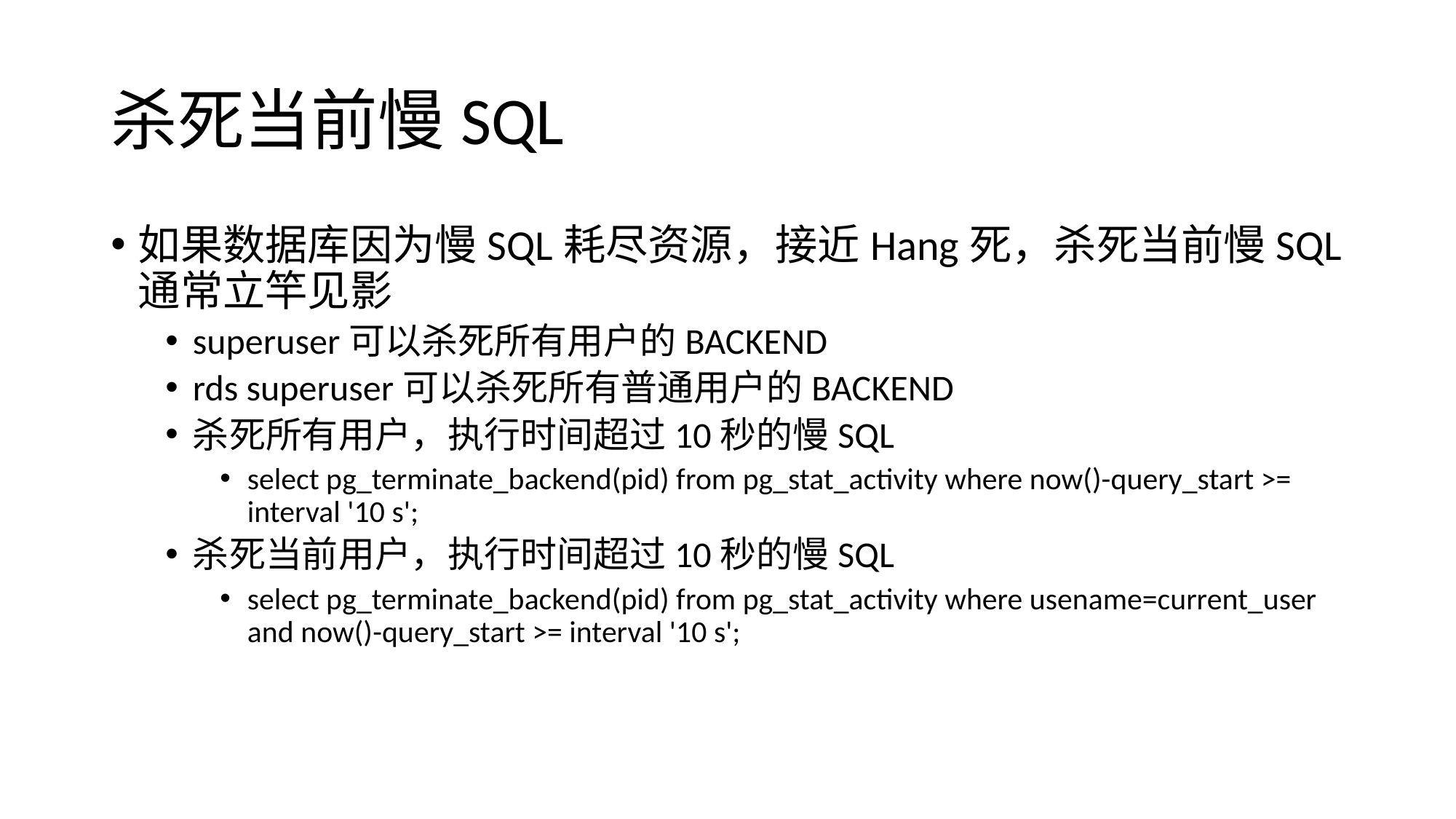

# 杀死当前慢SQL
如果数据库因为慢SQL耗尽资源，接近Hang死，杀死当前慢SQL通常立竿见影
superuser可以杀死所有用户的BACKEND
rds superuser可以杀死所有普通用户的BACKEND
杀死所有用户，执行时间超过10秒的慢SQL
select pg_terminate_backend(pid) from pg_stat_activity where now()-query_start >= interval '10 s';
杀死当前用户，执行时间超过10秒的慢SQL
select pg_terminate_backend(pid) from pg_stat_activity where usename=current_user and now()-query_start >= interval '10 s';